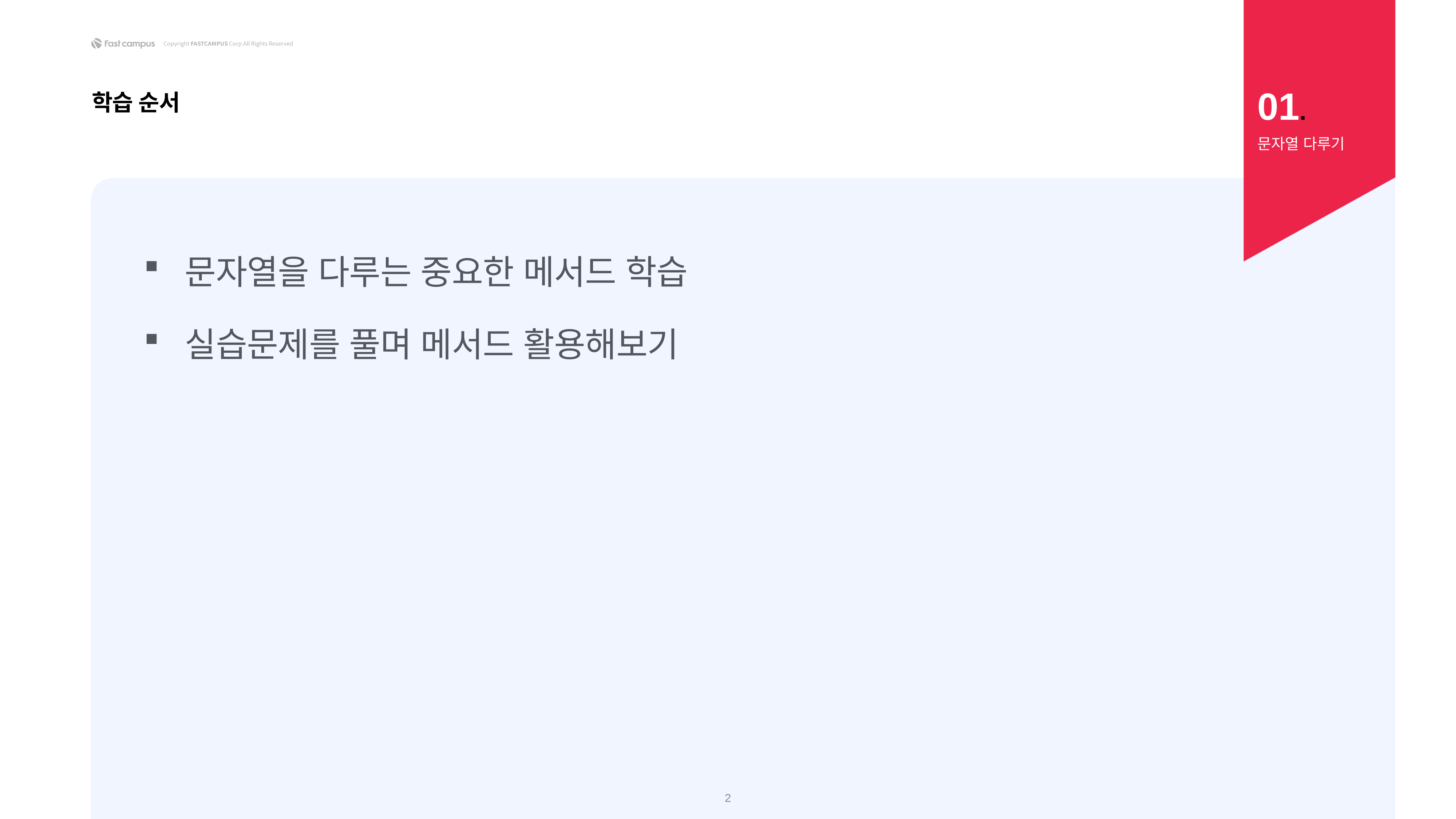

01.
학습 순서
문자열 다루기
문자열을 다루는 중요한 메서드 학습
실습문제를 풀며 메서드 활용해보기
2